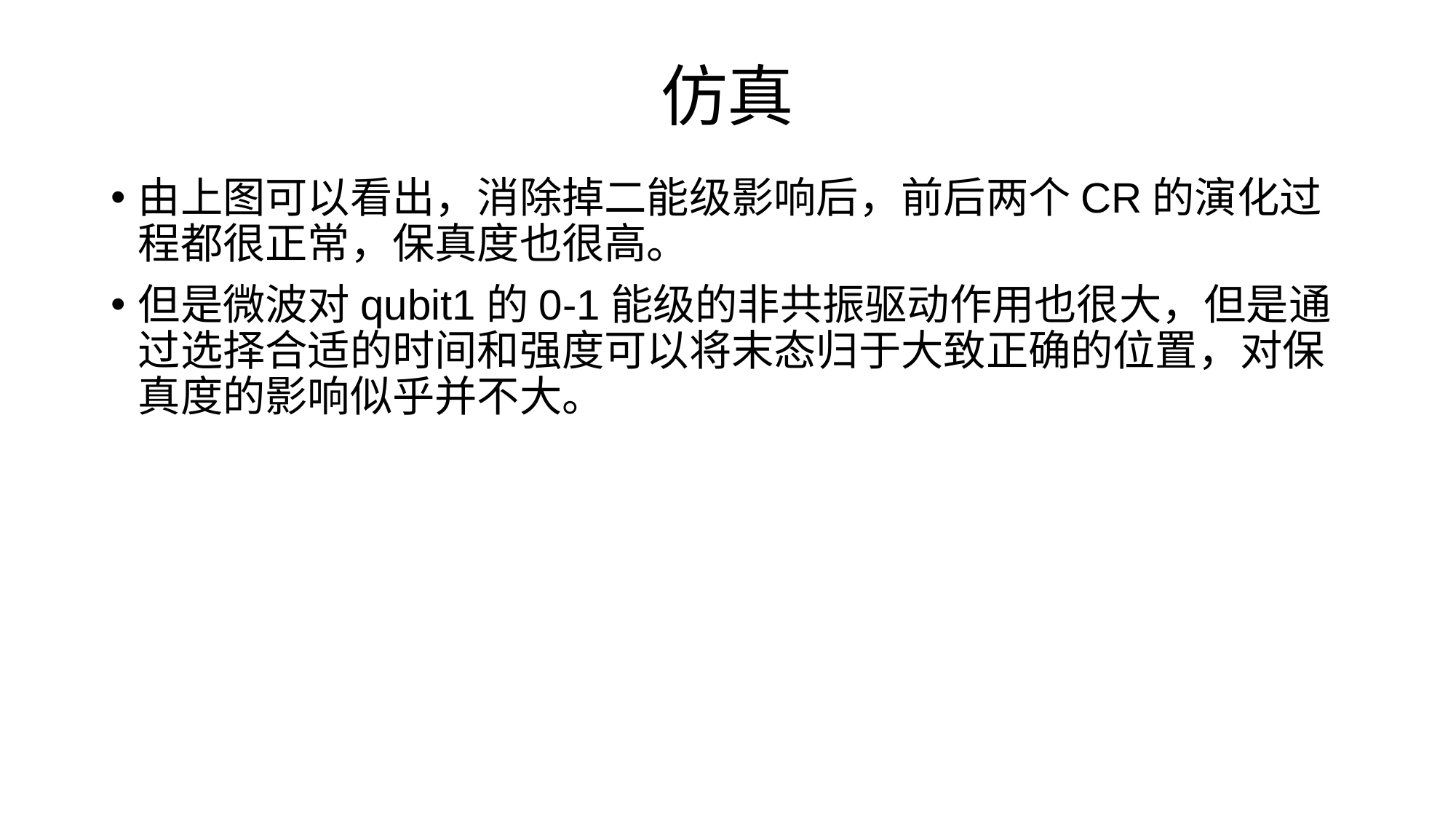

# 仿真
由上图可以看出，消除掉二能级影响后，前后两个CR的演化过程都很正常，保真度也很高。
但是微波对qubit1的0-1能级的非共振驱动作用也很大，但是通过选择合适的时间和强度可以将末态归于大致正确的位置，对保真度的影响似乎并不大。